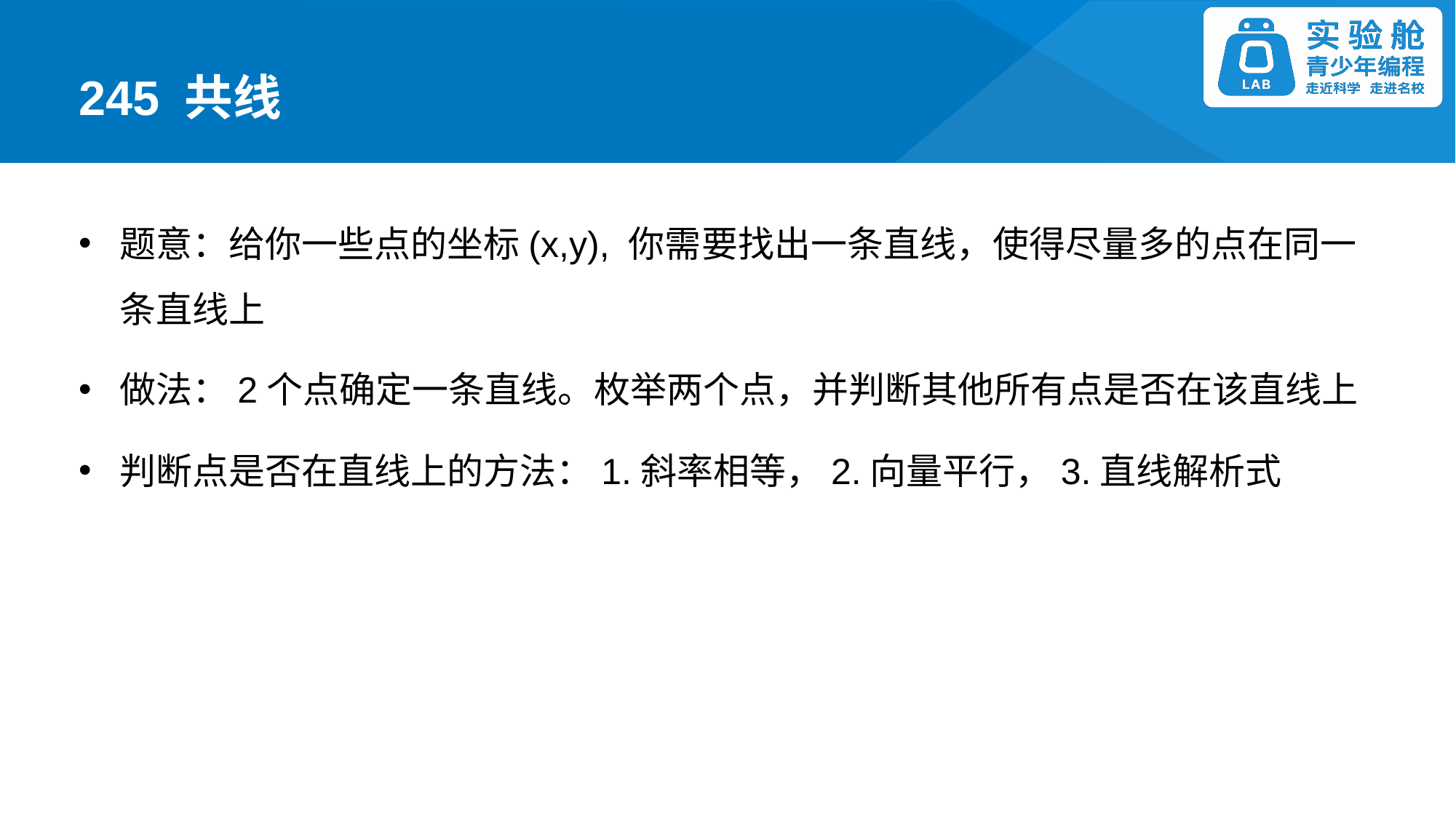

245 共线
题意：给你一些点的坐标(x,y), 你需要找出一条直线，使得尽量多的点在同一条直线上
做法：2个点确定一条直线。枚举两个点，并判断其他所有点是否在该直线上
判断点是否在直线上的方法：1.斜率相等，2.向量平行，3.直线解析式